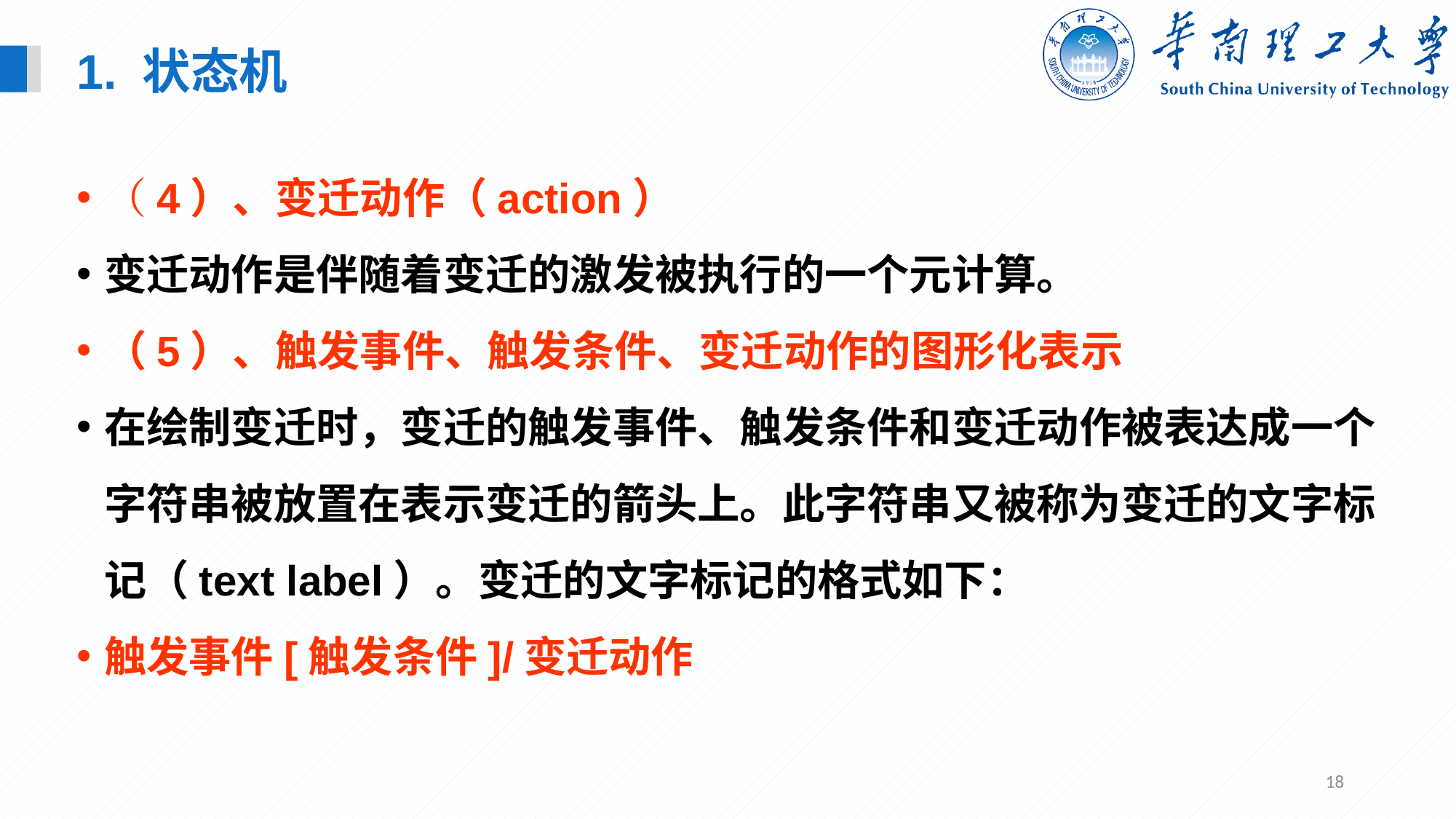

1. 状态机
（4）、变迁动作（action）
变迁动作是伴随着变迁的激发被执行的一个元计算。
（5）、触发事件、触发条件、变迁动作的图形化表示
在绘制变迁时，变迁的触发事件、触发条件和变迁动作被表达成一个字符串被放置在表示变迁的箭头上。此字符串又被称为变迁的文字标记（text label）。变迁的文字标记的格式如下：
触发事件[触发条件]/变迁动作
18